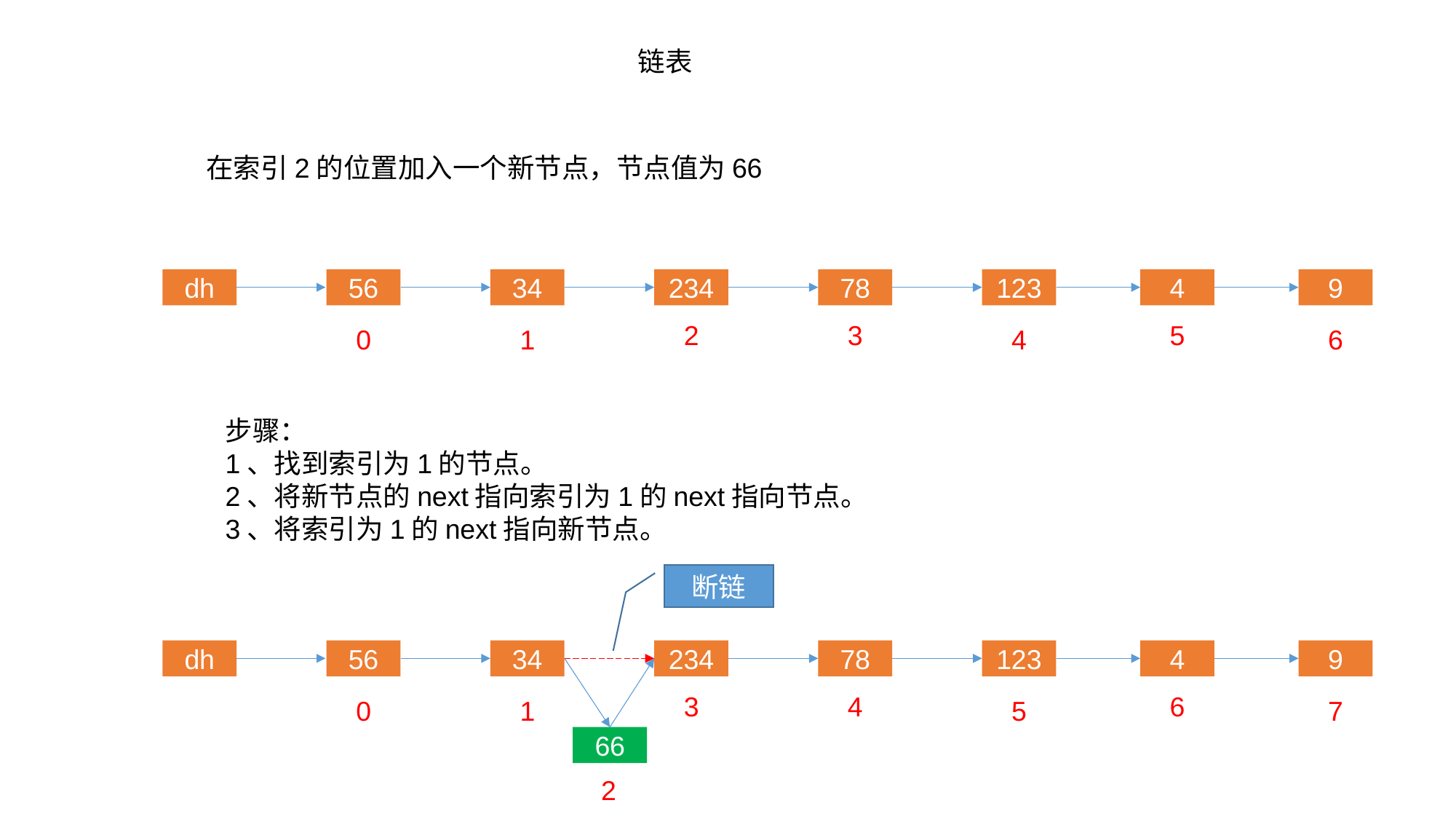

链表
在索引2的位置加入一个新节点，节点值为66
dh
78
123
4
9
234
34
56
2
3
5
4
6
0
1
步骤：
1、找到索引为1的节点。
2、将新节点的next指向索引为1的next指向节点。
3、将索引为1的next指向新节点。
断链
dh
78
123
4
9
234
34
56
3
4
6
5
7
0
1
66
2